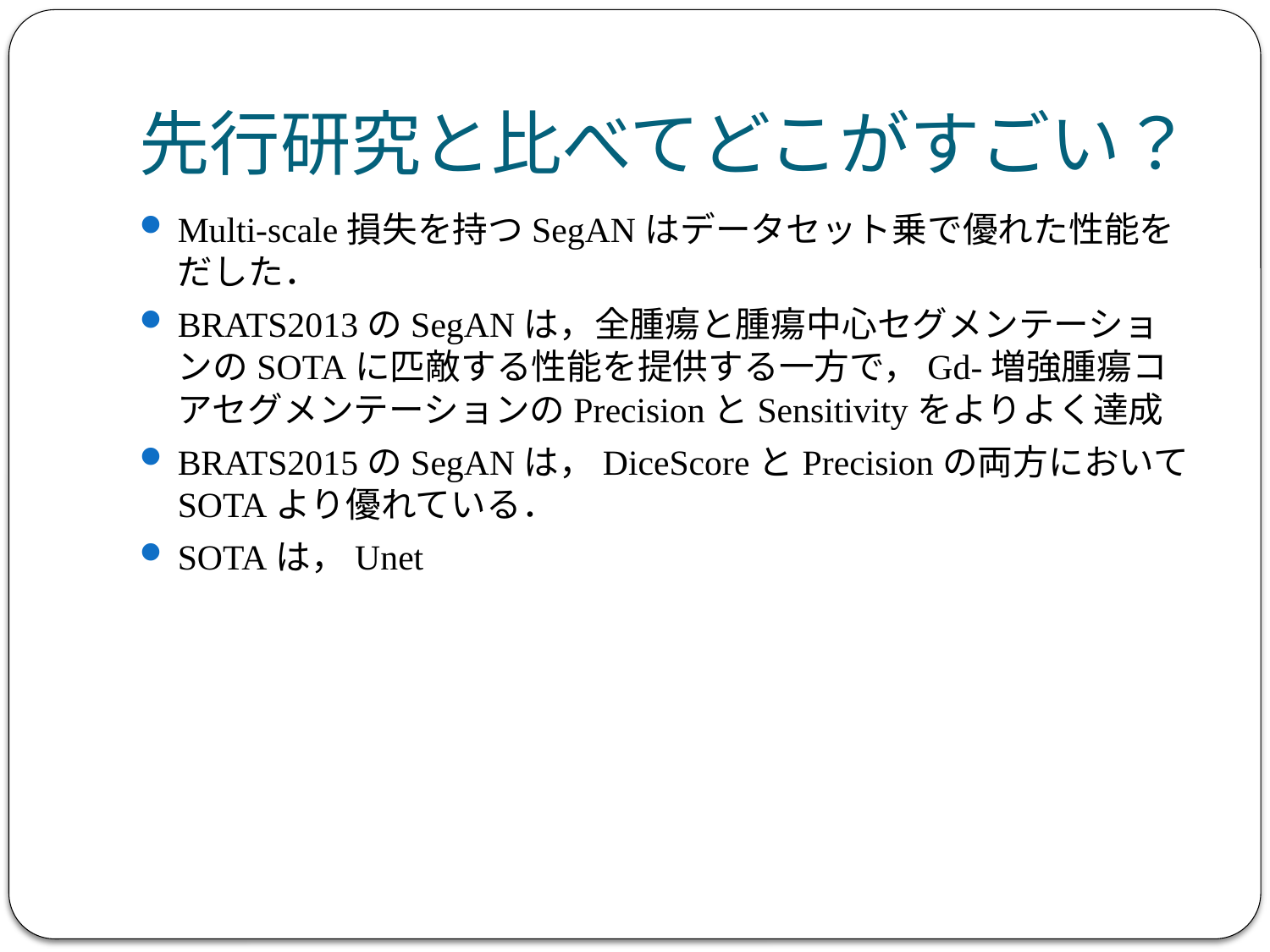

# 先行研究と比べてどこがすごい？
Multi-scale損失を持つSegANはデータセット乗で優れた性能をだした．
BRATS2013のSegANは，全腫瘍と腫瘍中心セグメンテーションのSOTAに匹敵する性能を提供する一方で，Gd-増強腫瘍コアセグメンテーションのPrecisionとSensitivityをよりよく達成
BRATS2015のSegANは，DiceScoreとPrecisionの両方においてSOTAより優れている．
SOTAは，Unet